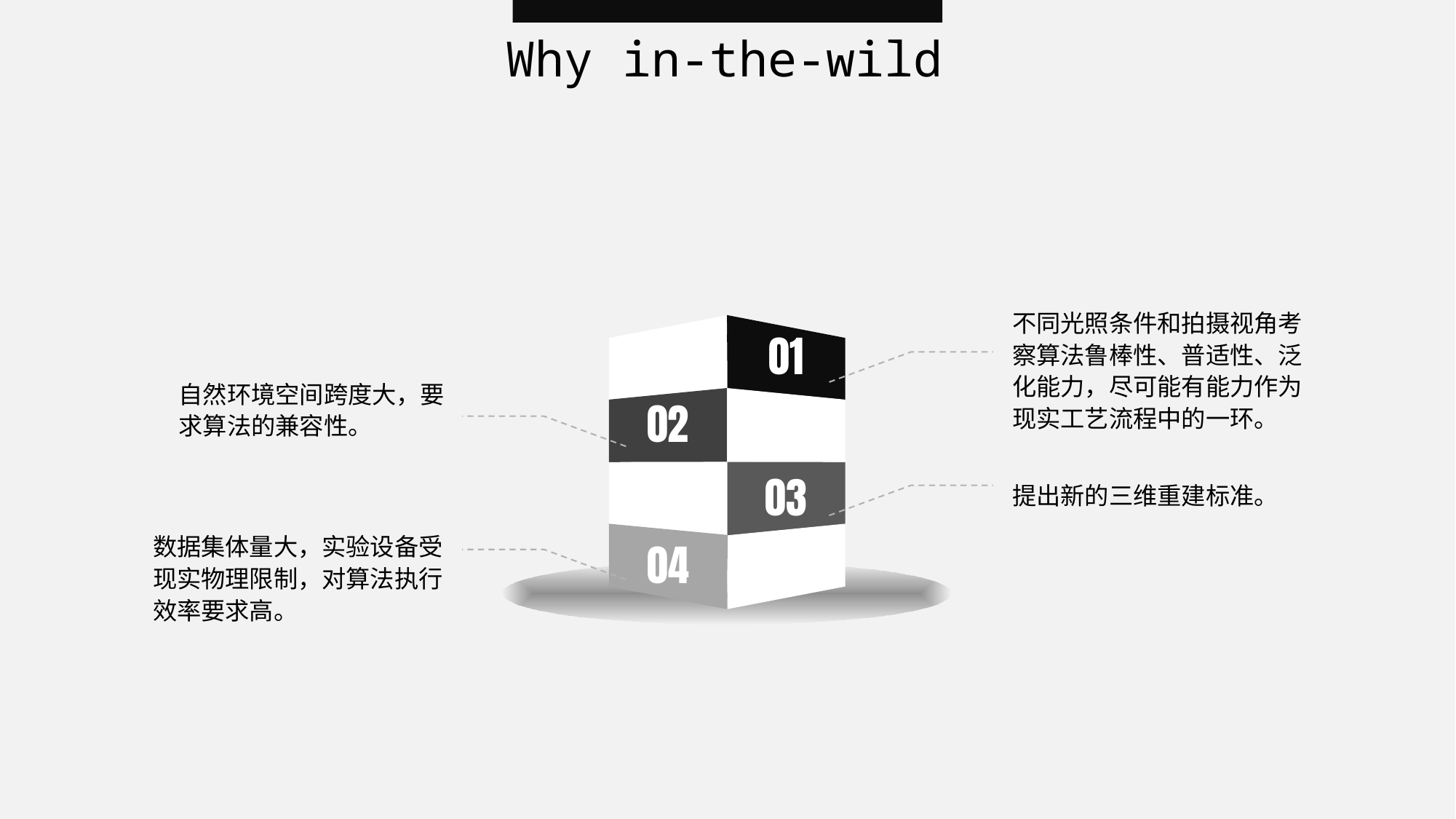

Why in-the-wild

不同光照条件和拍摄视角考察算法鲁棒性、普适性、泛化能力，尽可能有能力作为现实工艺流程中的一环。
01

02

03

04

自然环境空间跨度大，要求算法的兼容性。
提出新的三维重建标准。
数据集体量大，实验设备受现实物理限制，对算法执行效率要求高。